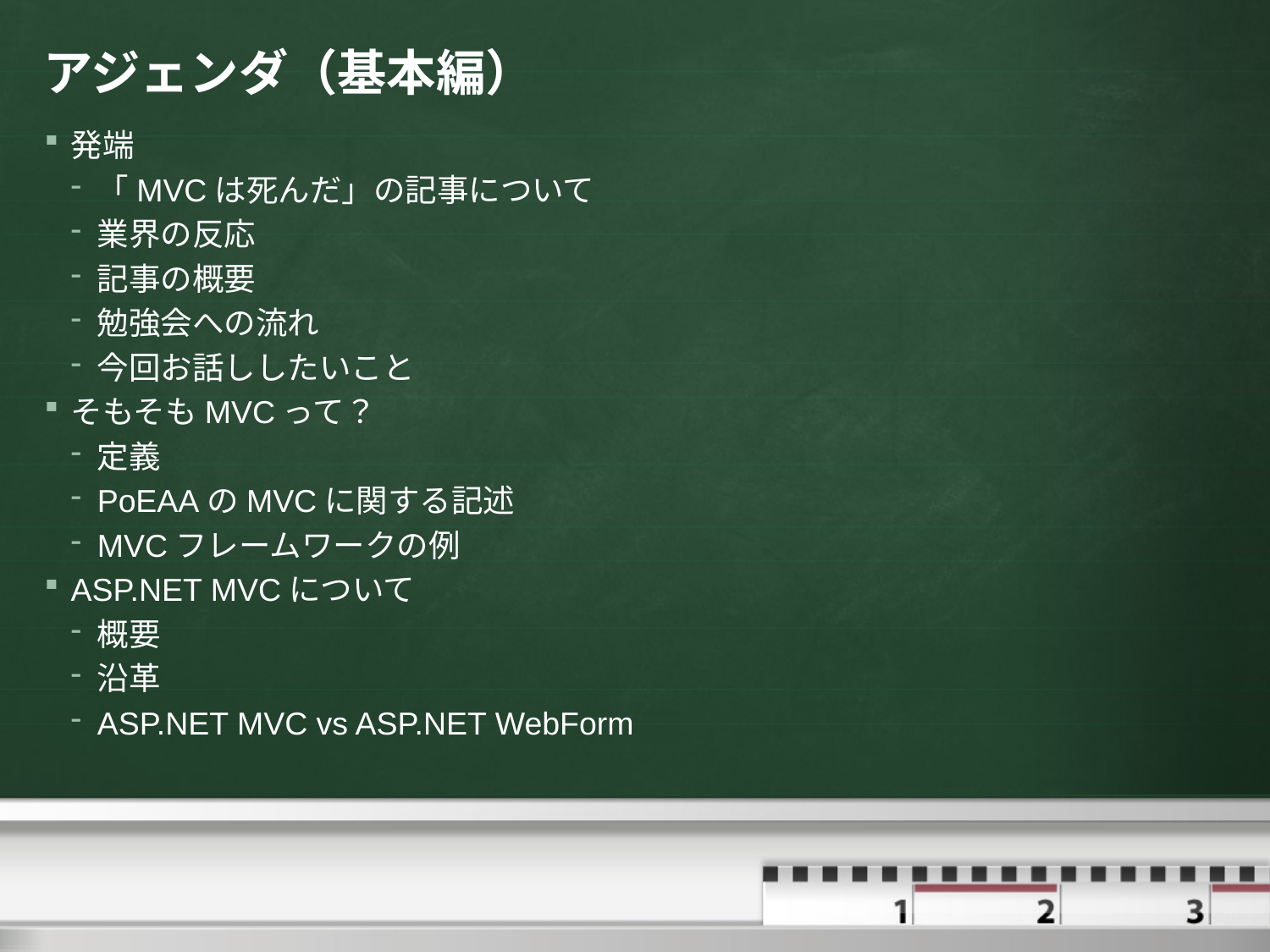

# アジェンダ（基本編）
発端
「MVCは死んだ」の記事について
業界の反応
記事の概要
勉強会への流れ
今回お話ししたいこと
そもそもMVCって？
定義
PoEAAのMVCに関する記述
MVCフレームワークの例
ASP.NET MVCについて
概要
沿革
ASP.NET MVC vs ASP.NET WebForm